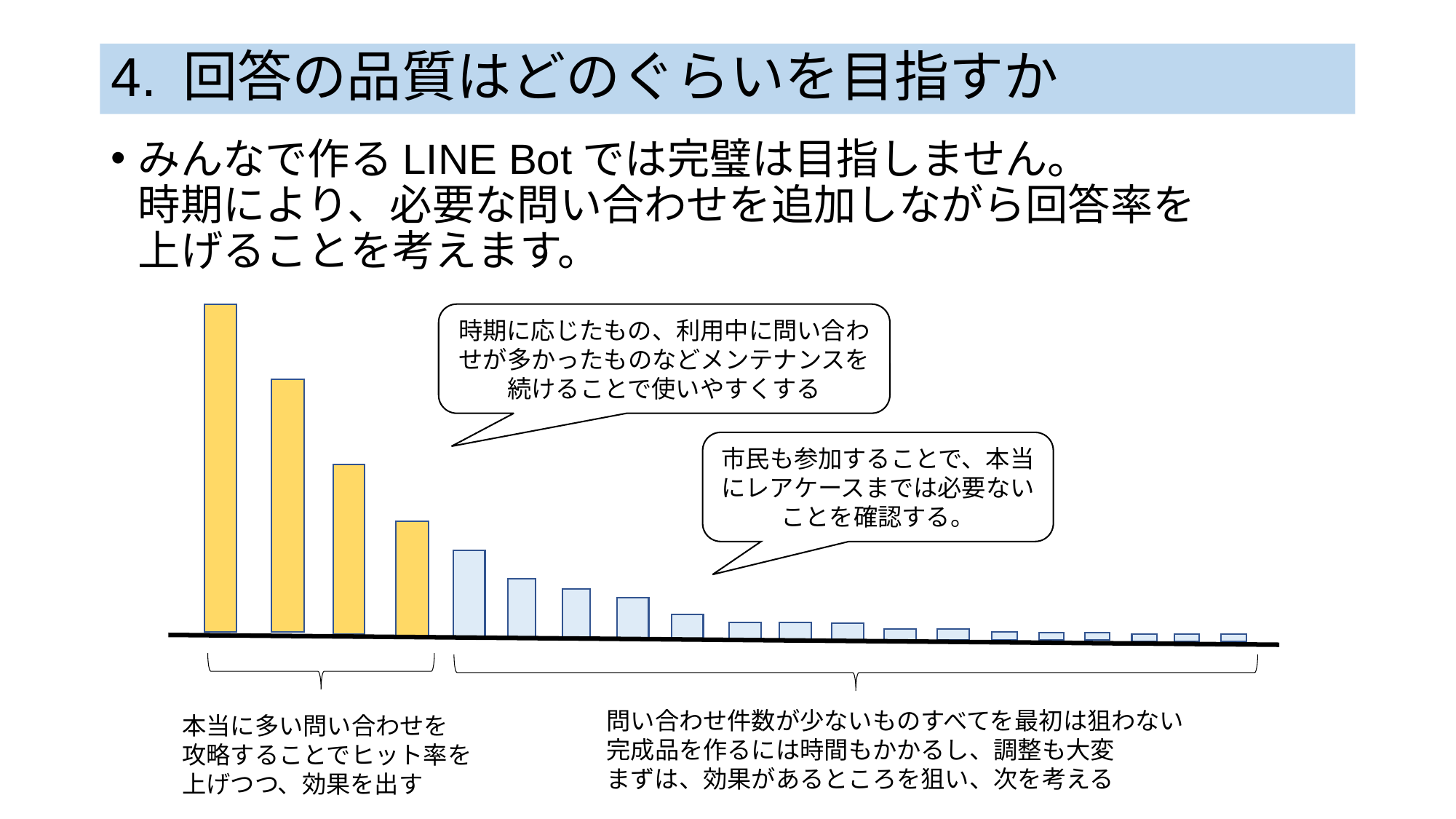

# 4. 回答の品質はどのぐらいを目指すか
みんなで作るLINE Botでは完璧は目指しません。
時期により、必要な問い合わせを追加しながら回答率を
上げることを考えます。

時期に応じたもの、利用中に問い合わせが多かったものなどメンテナンスを続けることで使いやすくする

市民も参加することで、本当にレアケースまでは必要ないことを確認する。

問い合わせ件数が少ないものすべてを最初は狙わない
完成品を作るには時間もかかるし、調整も大変
まずは、効果があるところを狙い、次を考える
本当に多い問い合わせを
攻略することでヒット率を
上げつつ、効果を出す